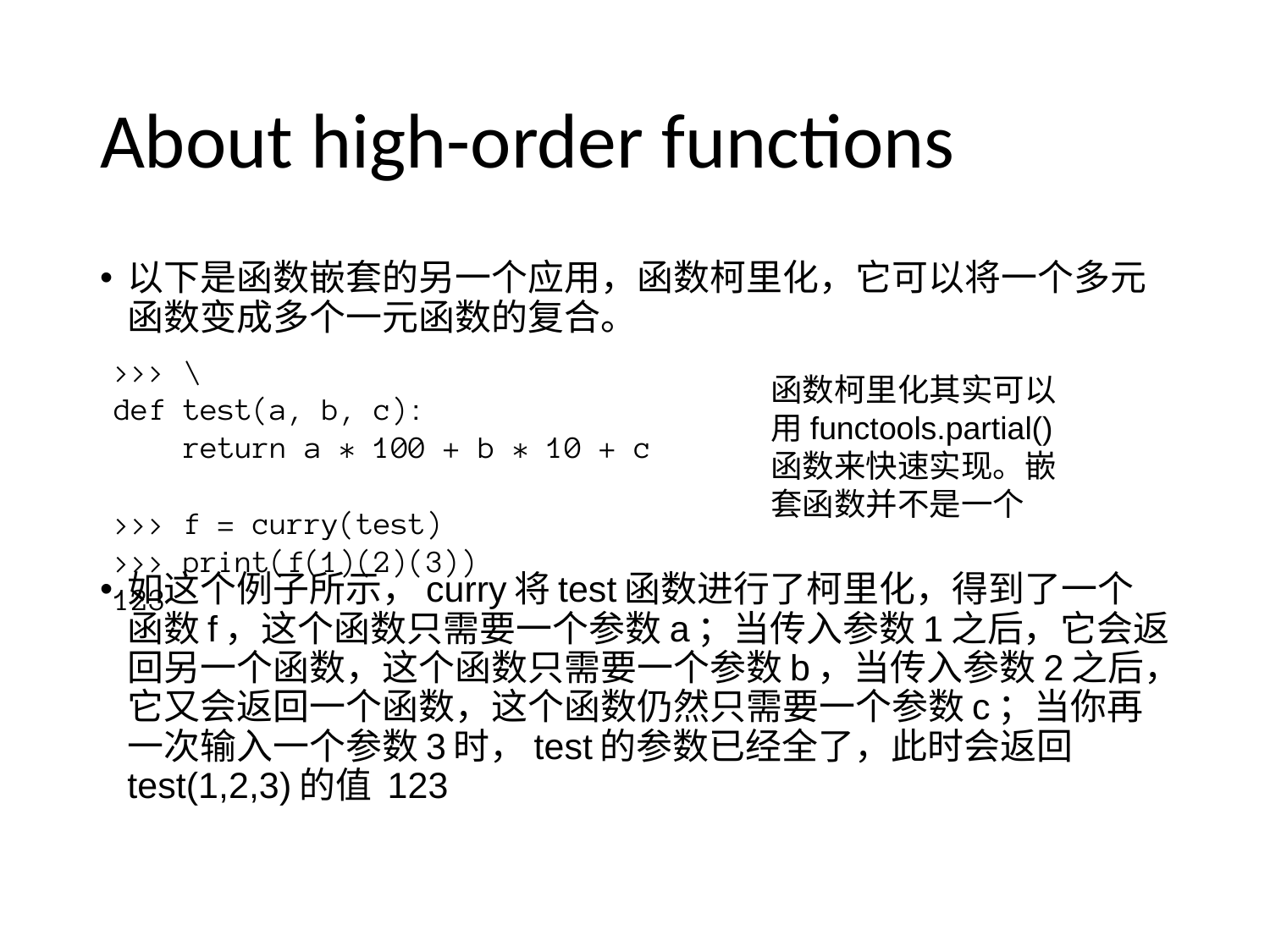

# About high-order functions
以下是函数嵌套的另一个应用，函数柯里化，它可以将一个多元函数变成多个一元函数的复合。

如这个例子所示，curry将test函数进行了柯里化，得到了一个函数f，这个函数只需要一个参数a；当传入参数1之后，它会返回另一个函数，这个函数只需要一个参数b，当传入参数2之后，它又会返回一个函数，这个函数仍然只需要一个参数c；当你再一次输入一个参数3时，test的参数已经全了，此时会返回test(1,2,3)的值 123

>>> \
def test(a, b, c):
    return a * 100 + b * 10 + c

>>> f = curry(test)
>>> print(f(1)(2)(3))
123
函数柯里化其实可以用functools.partial()函数来快速实现。嵌套函数并不是一个